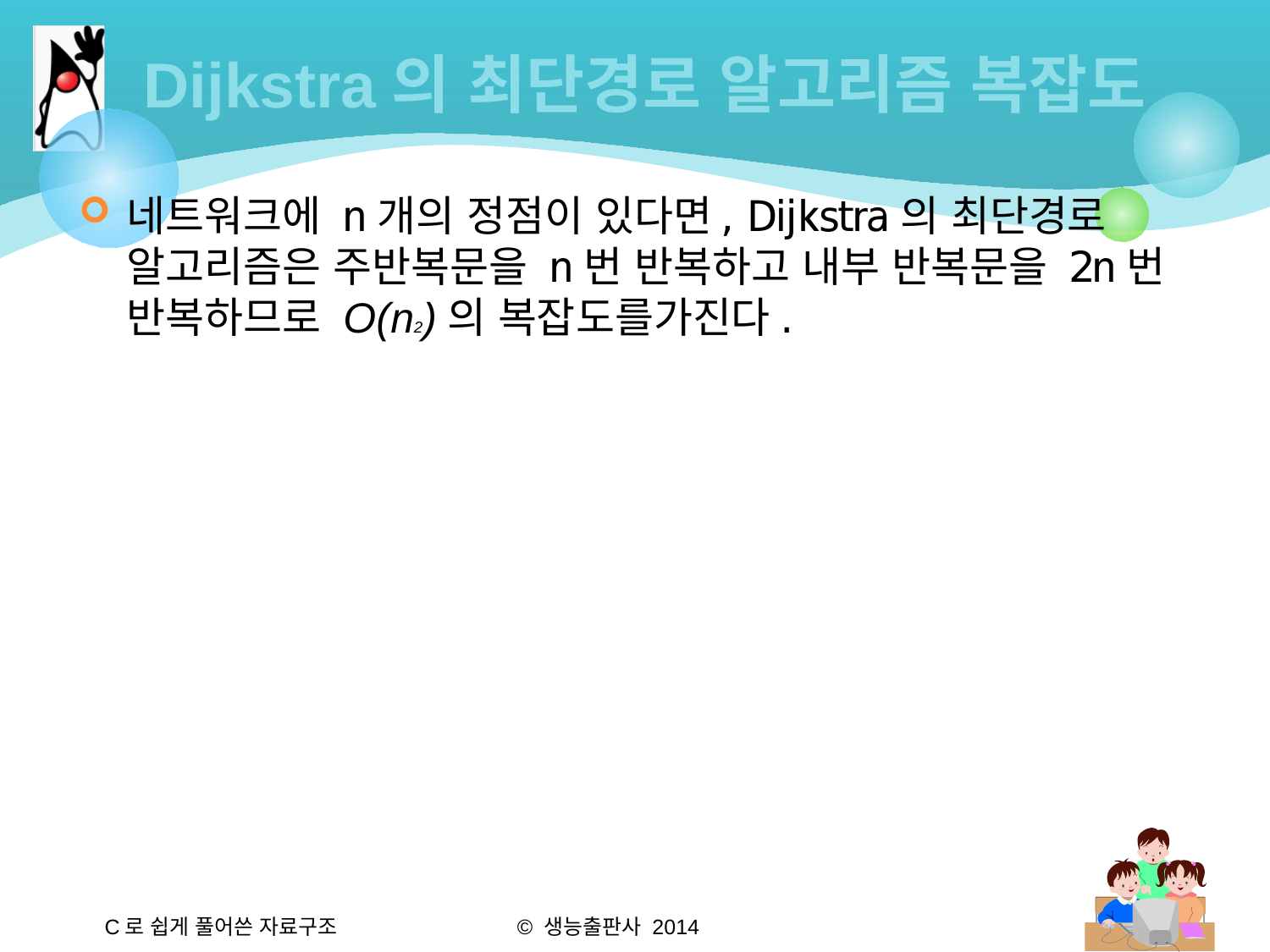

# Dijkstra의 최단경로 알고리즘 복잡도
네트워크에 n개의 정점이 있다면, Dijkstra의 최단경로 알고리즘은 주반복문을 n번 반복하고 내부 반복문을 2n번 반복하므로 O(n2)의 복잡도를가진다.